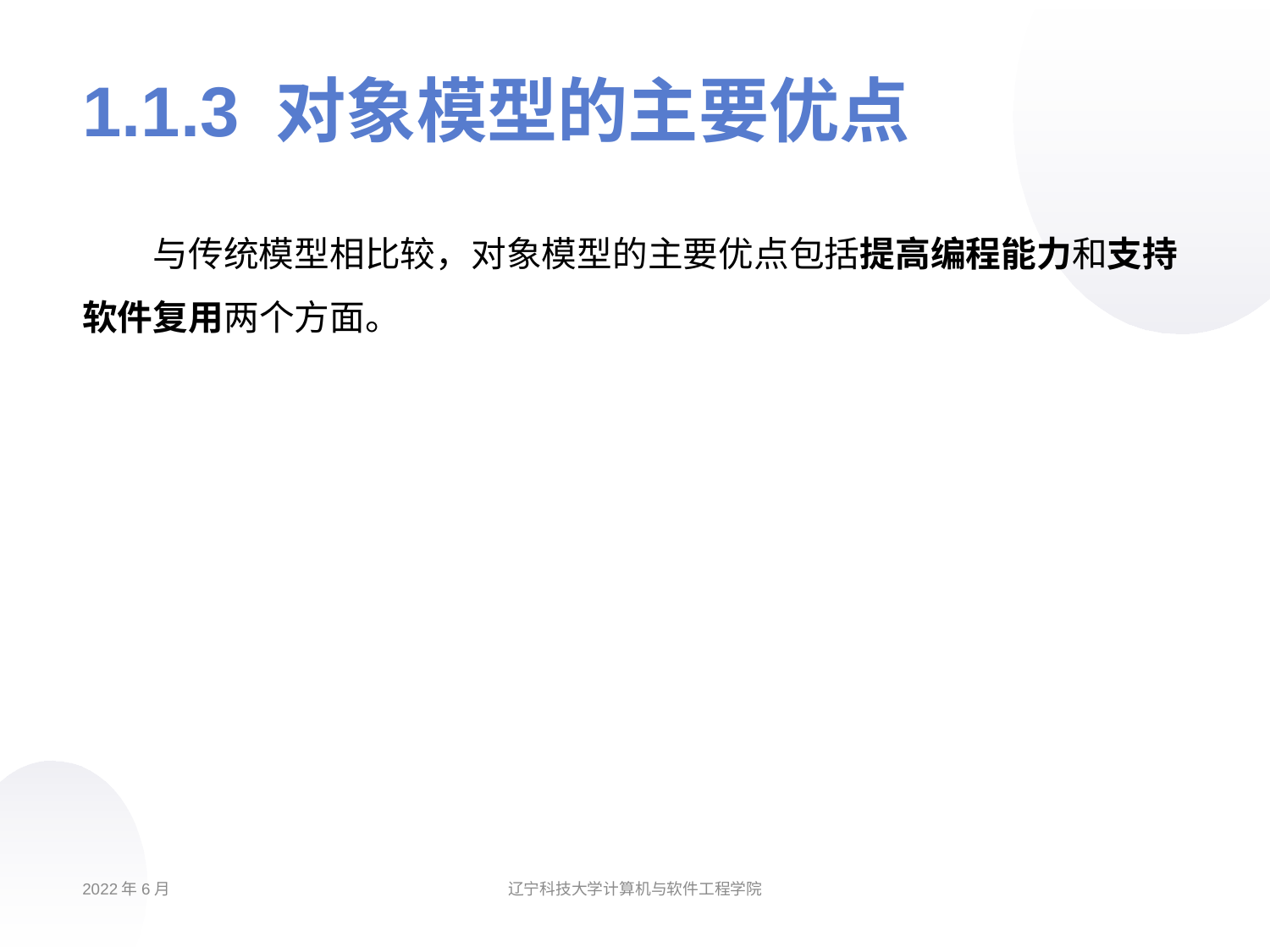

# 1.1.3 对象模型的主要优点
与传统模型相比较，对象模型的主要优点包括提高编程能力和支持软件复用两个方面。

2022年6月
辽宁科技大学计算机与软件工程学院
72